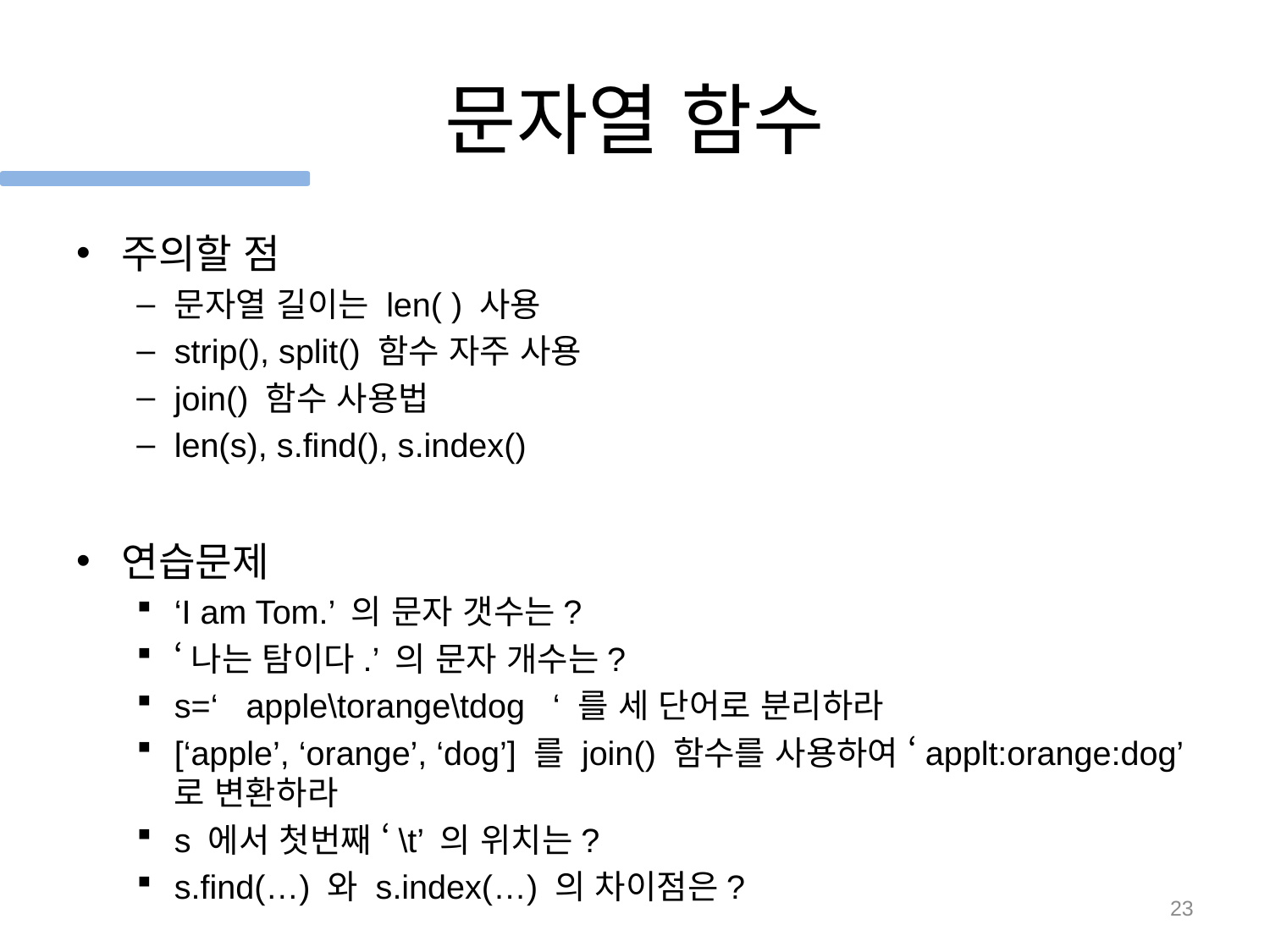

# 문자열 함수

주의할 점
문자열 길이는 len( ) 사용
strip(), split() 함수 자주 사용
join() 함수 사용법
len(s), s.find(), s.index()

연습문제
‘I am Tom.’ 의 문자 갯수는?
‘나는 탐이다.’ 의 문자 개수는?
s=‘   apple\torange\tdog   ‘ 를 세 단어로 분리하라
[‘apple’, ‘orange’, ‘dog’] 를 join() 함수를 사용하여 ‘applt:orange:dog’ 로 변환하라
s 에서 첫번째 ‘\t’ 의 위치는?
s.find(…) 와 s.index(…) 의 차이점은?
23